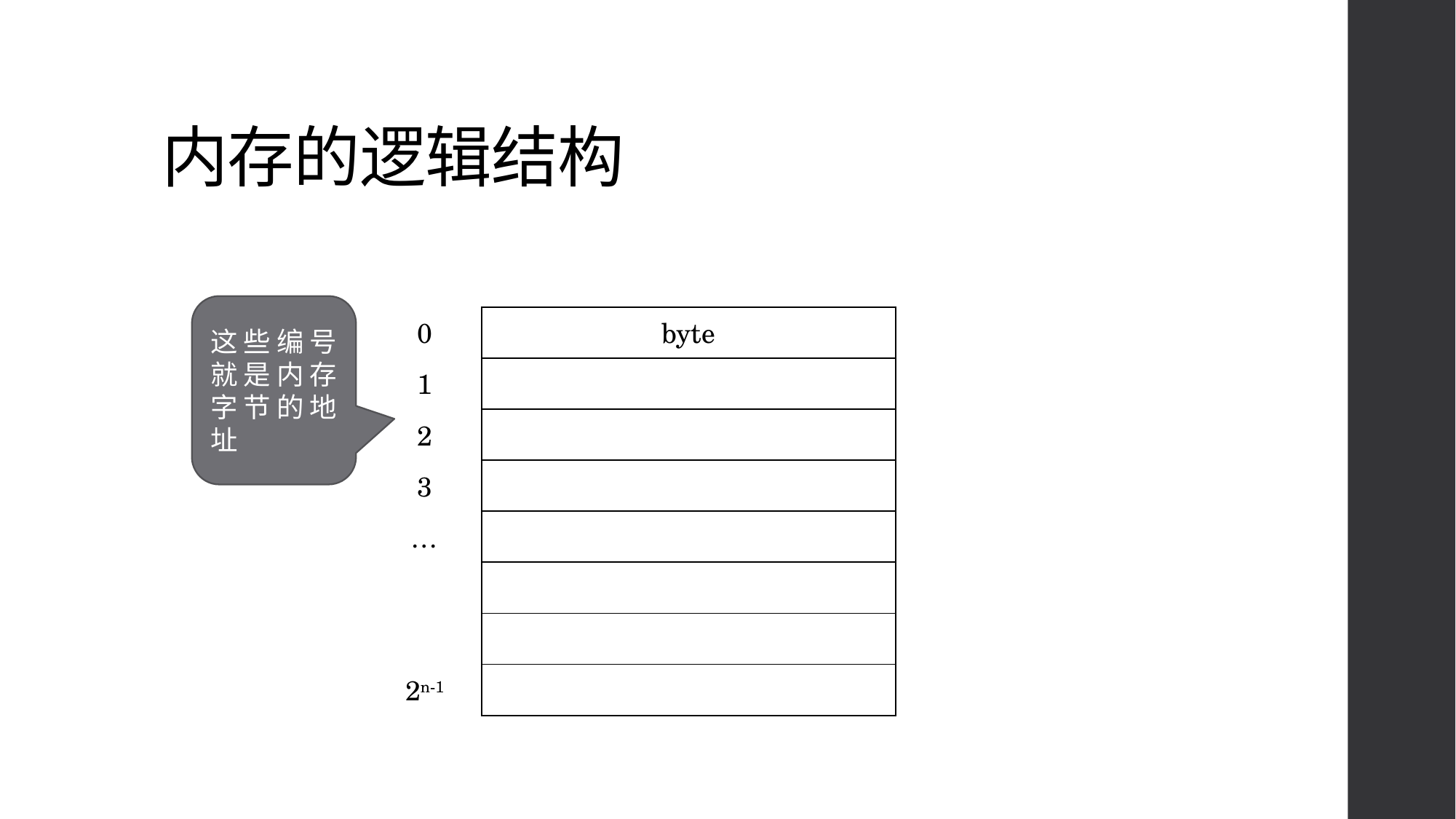

# 内存的逻辑结构
这些编号就是内存字节的地址
| 0 |
| --- |
| 1 |
| 2 |
| 3 |
| … |
|  |
|  |
| 2n-1 |
| byte |
| --- |
|  |
|  |
|  |
|  |
|  |
|  |
|  |